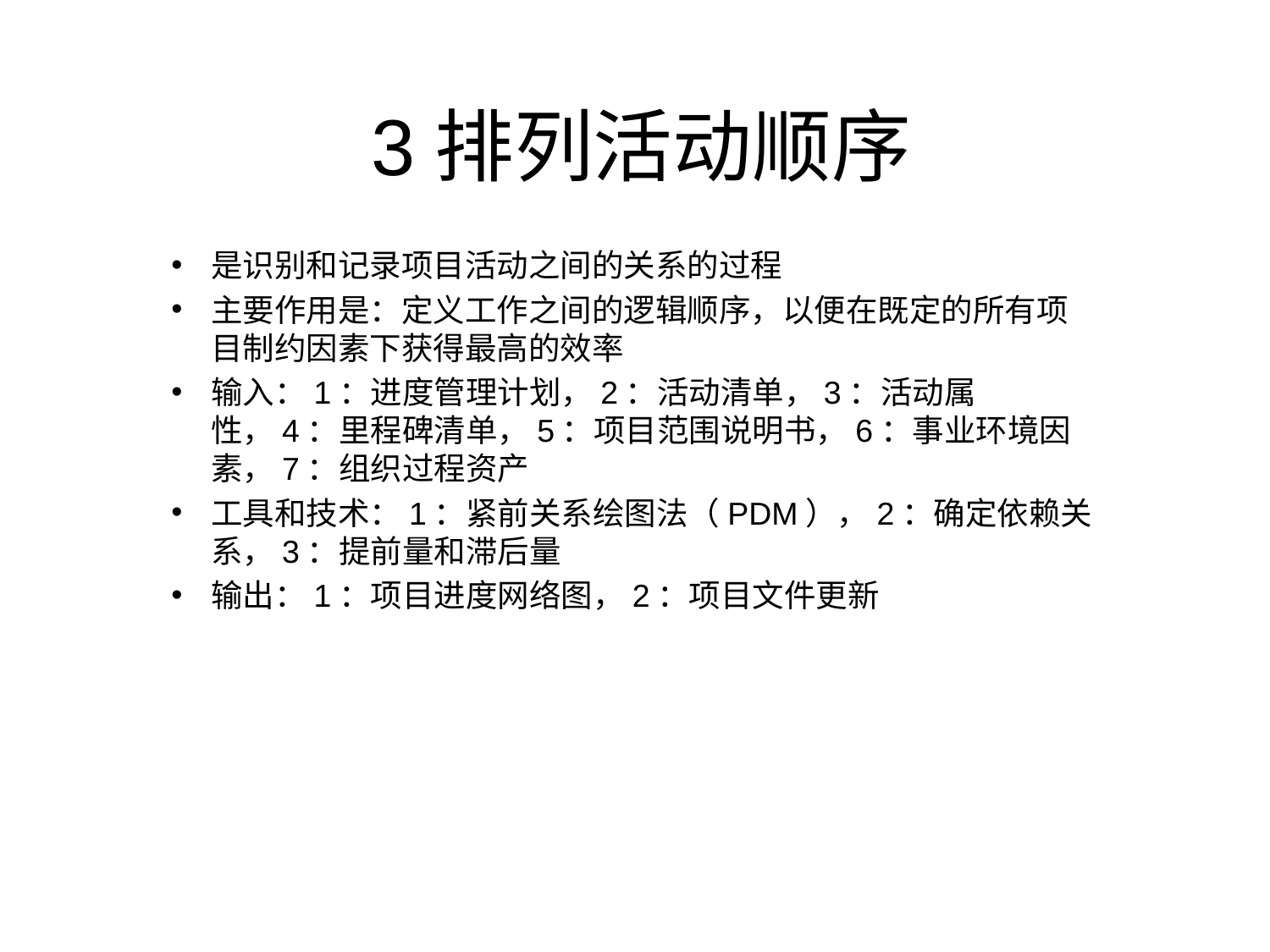

# 3排列活动顺序
是识别和记录项目活动之间的关系的过程
主要作用是：定义工作之间的逻辑顺序，以便在既定的所有项目制约因素下获得最高的效率
输入：1：进度管理计划，2：活动清单，3：活动属性，4：里程碑清单，5：项目范围说明书，6：事业环境因素，7：组织过程资产
工具和技术：1：紧前关系绘图法（PDM），2：确定依赖关系，3：提前量和滞后量
输出：1：项目进度网络图，2：项目文件更新